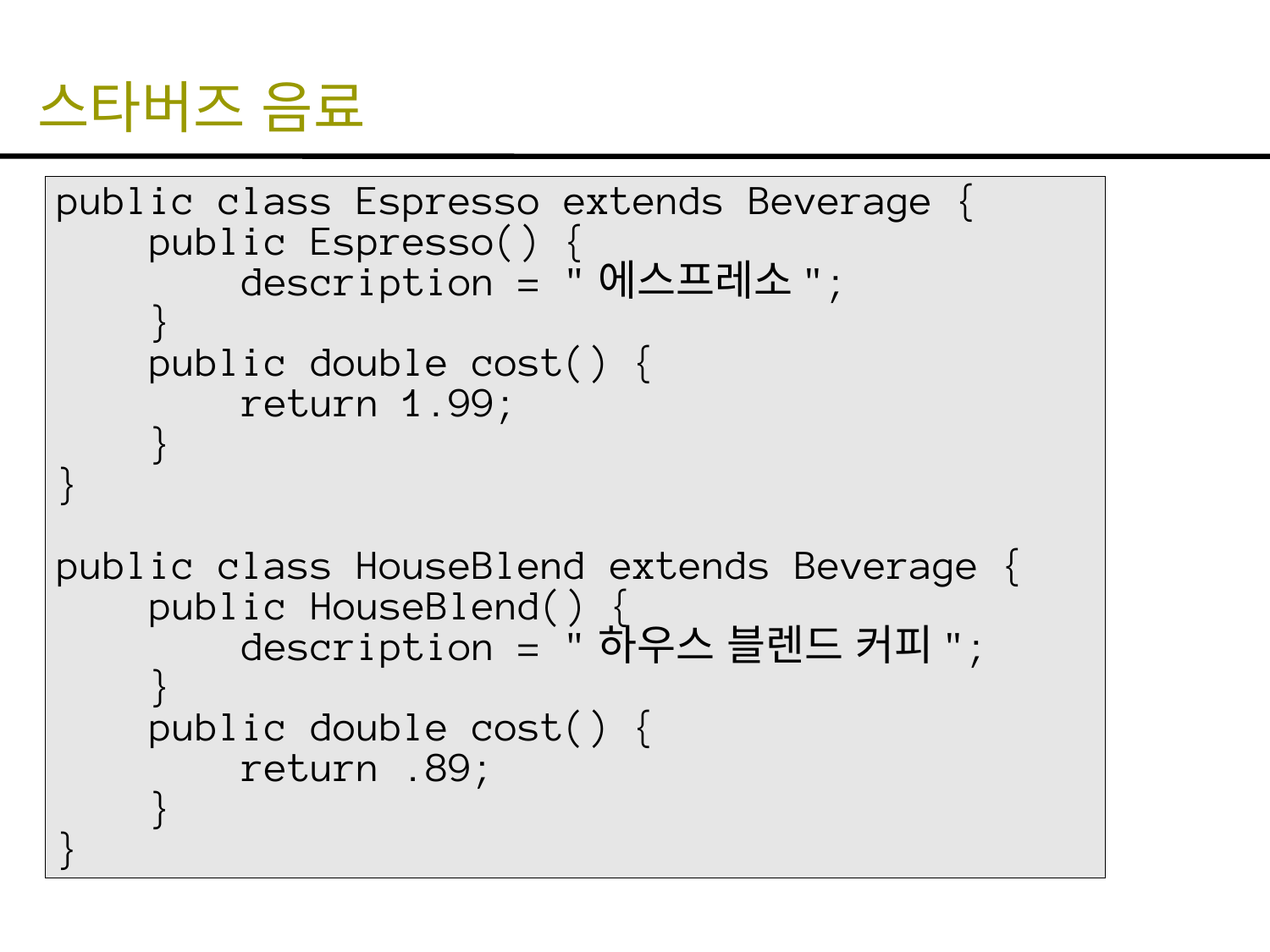

# 스타버즈 음료
public class Espresso extends Beverage {
    public Espresso() {
        description = "에스프레소";
    }
    public double cost() {
        return 1.99;
    }
}

public class HouseBlend extends Beverage {
    public HouseBlend() {
        description = "하우스 블렌드 커피";
    }
    public double cost() {
        return .89;
    }
}